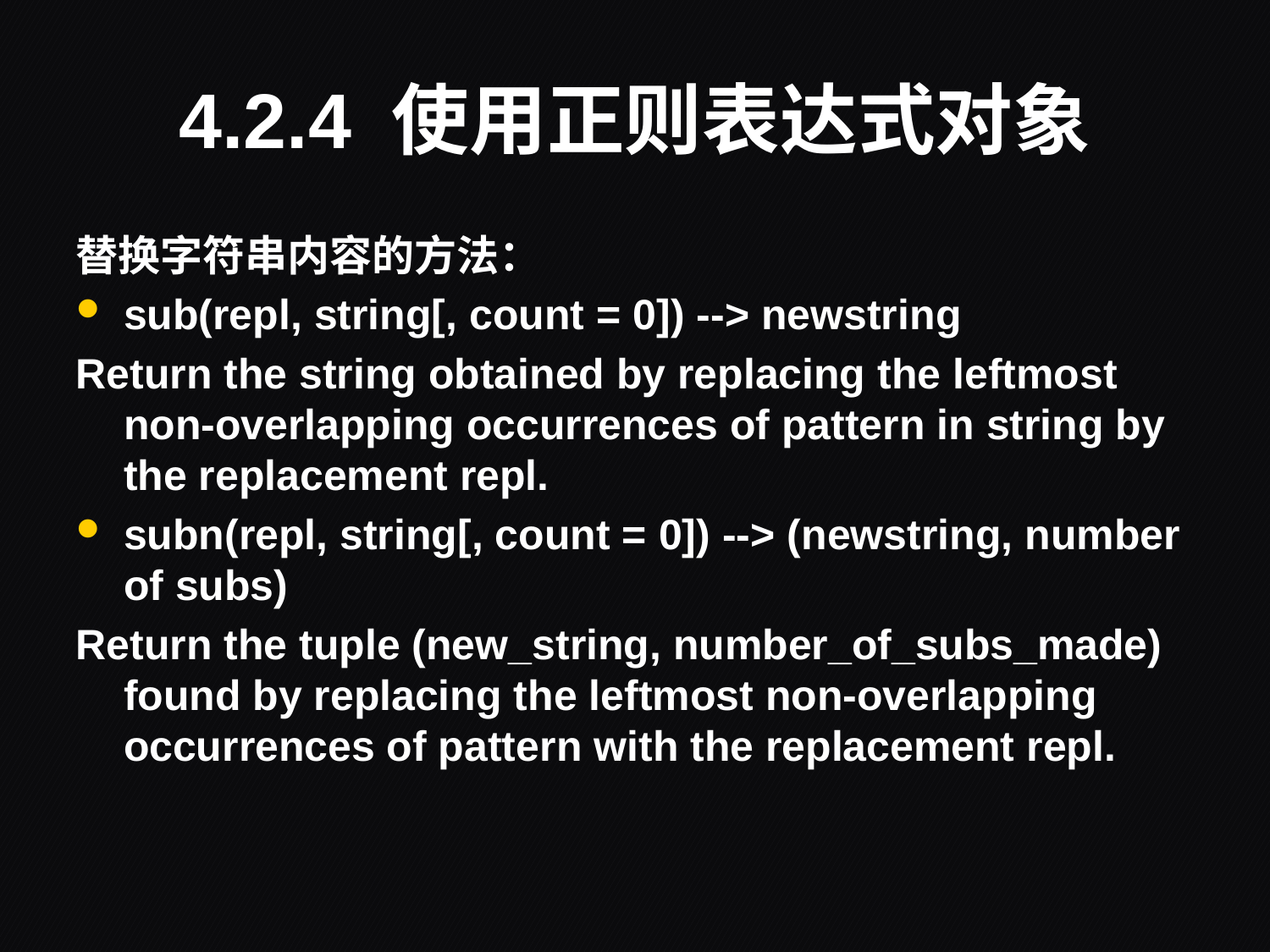

# 4.2.4 使用正则表达式对象
替换字符串内容的方法：
sub(repl, string[, count = 0]) --> newstring
Return the string obtained by replacing the leftmost non-overlapping occurrences of pattern in string by the replacement repl.
subn(repl, string[, count = 0]) --> (newstring, number of subs)
Return the tuple (new_string, number_of_subs_made) found by replacing the leftmost non-overlapping occurrences of pattern with the replacement repl.